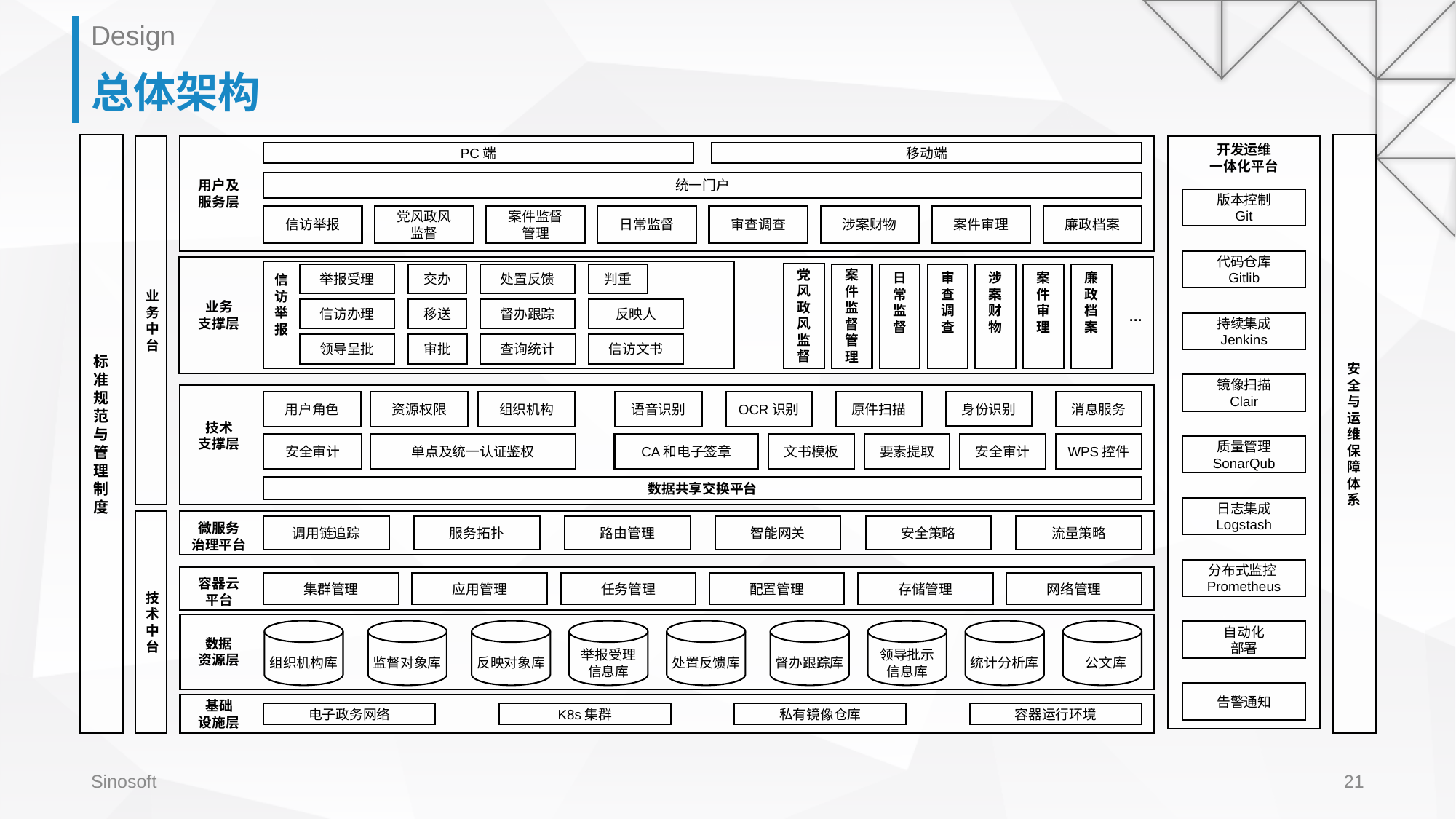

Design
# 总体架构
安全与运维保障体系
标准规范与管理制度
业务中台
开发运维
一体化平台

版本控制
Git
代码仓库
Gitlib
持续集成
Jenkins
镜像扫描
Clair
质量管理
SonarQub
日志集成
Logstash
分布式监控Prometheus
自动化
部署
告警通知

PC端
移动端
用户及
服务层
统一门户
信访举报
党风政风
监督
案件监督
管理
日常监督
审查调查
涉案财物
案件审理
廉政档案

党风政风监督

案件监督管理

日常监督

审查调查

涉案财物

案件审理

廉政档案
举报受理
交办
处置反馈
判重
信访举报
业务
支撑层
信访办理
移送
督办跟踪
反映人
…
领导呈批
审批
查询统计
信访文书

身份识别
用户角色
资源权限
组织机构
语音识别
OCR识别
原件扫描
消息服务
技术
支撑层
安全审计
单点及统一认证鉴权
CA和电子签章
文书模板
要素提取
安全审计
WPS控件
数据共享交换平台
技术中台

微服务
治理平台
调用链追踪
服务拓扑
路由管理
智能网关
安全策略
流量策略

容器云
平台
集群管理
应用管理
任务管理
配置管理
存储管理
网络管理

组织机构库

监督对象库

反映对象库

举报受理
信息库

处置反馈库

督办跟踪库

领导批示
信息库

统计分析库

公文库
数据
资源层
基础
设施层

电子政务网络
K8s集群
私有镜像仓库
容器运行环境
Sinosoft
21